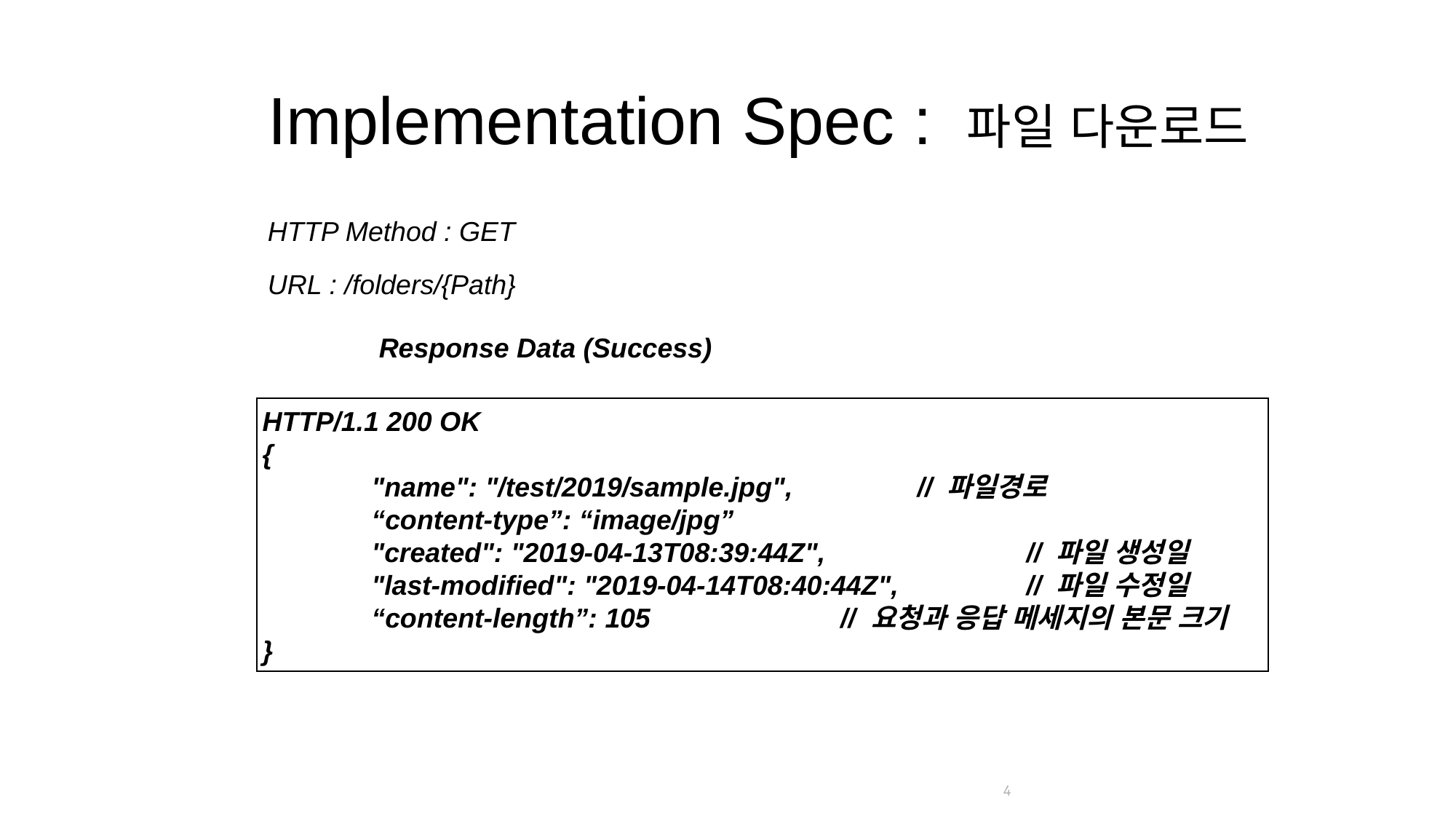

# Implementation Spec : 파일 다운로드
HTTP Method : GET
URL : /folders/{Path}
Response Data (Success)
HTTP/1.1 200 OK
{
	"name": "/test/2019/sample.jpg",		// 파일경로
 	“content-type”: “image/jpg”
	"created": "2019-04-13T08:39:44Z",		// 파일 생성일
	"last-modified": "2019-04-14T08:40:44Z",		// 파일 수정일
 	“content-length”: 105                         // 요청과 응답 메세지의 본문 크기
}
4